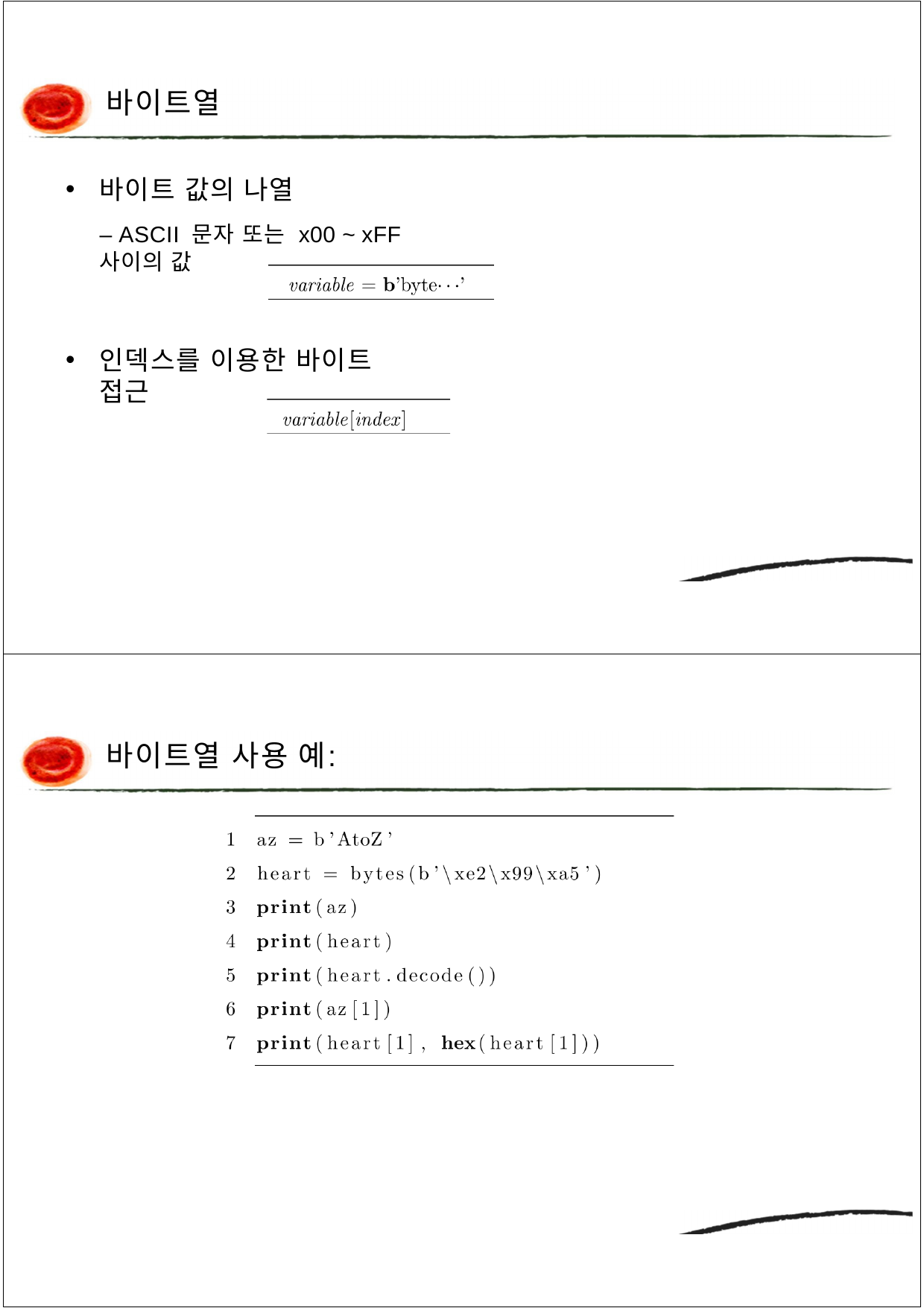

바이트열

바이트 값의 나열
– ASCII 문자 또는 x00 ~ xFF 사이의 값

인덱스를 이용한 바이트 접근

바이트열 사용 예: